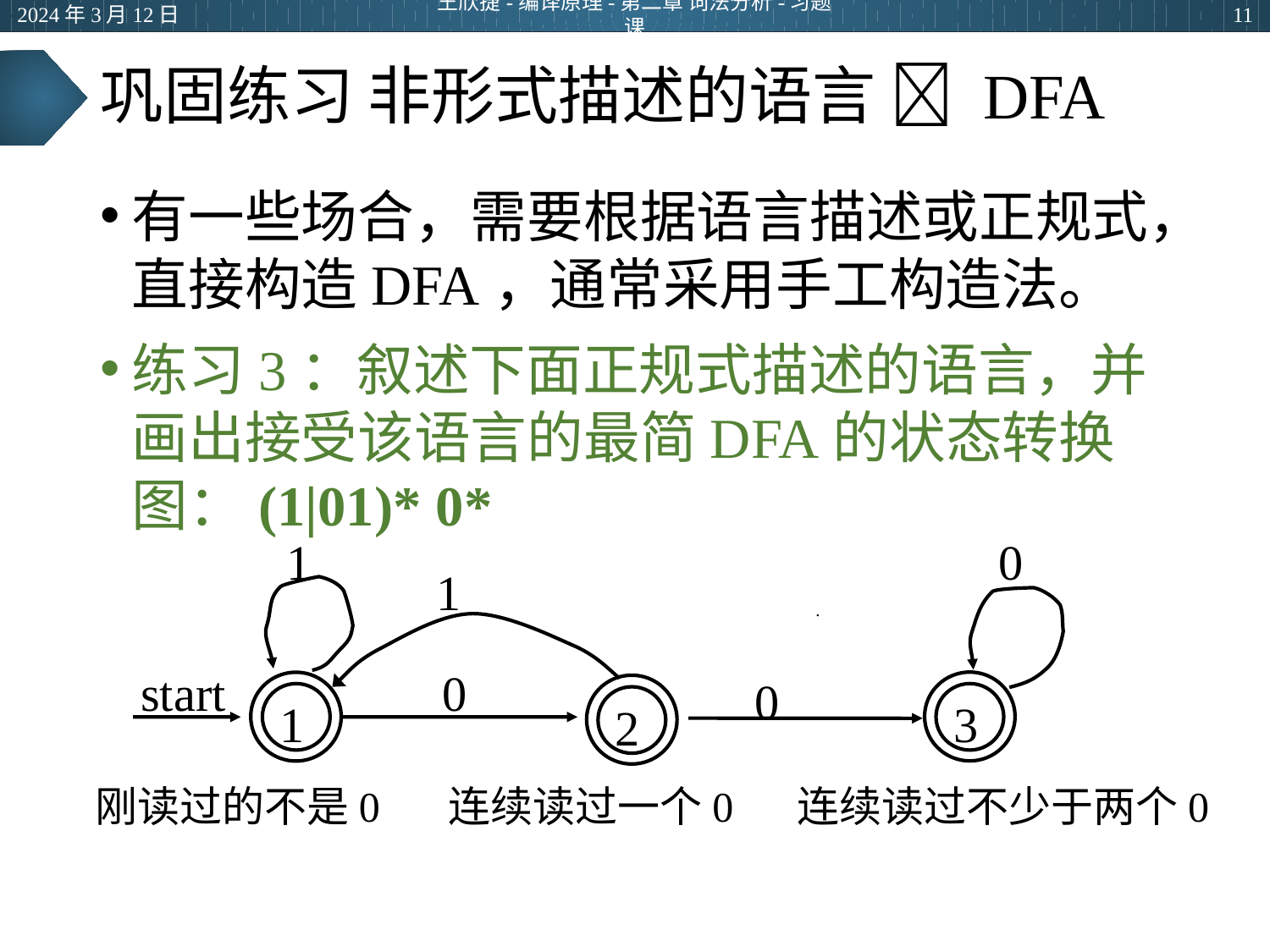

2024年3月12日
王欣捷-编译原理-第二章 词法分析-习题课
11
# 巩固练习 非形式描述的语言 ↔ DFA
有一些场合，需要根据语言描述或正规式，直接构造DFA，通常采用手工构造法。
练习3：叙述下面正规式描述的语言，并画出接受该语言的最简DFA的状态转换图：(1|01)* 0*
1
0
1

.

start
0
0

3

1

2

刚读过的不是0
连续读过一个0
连续读过不少于两个0